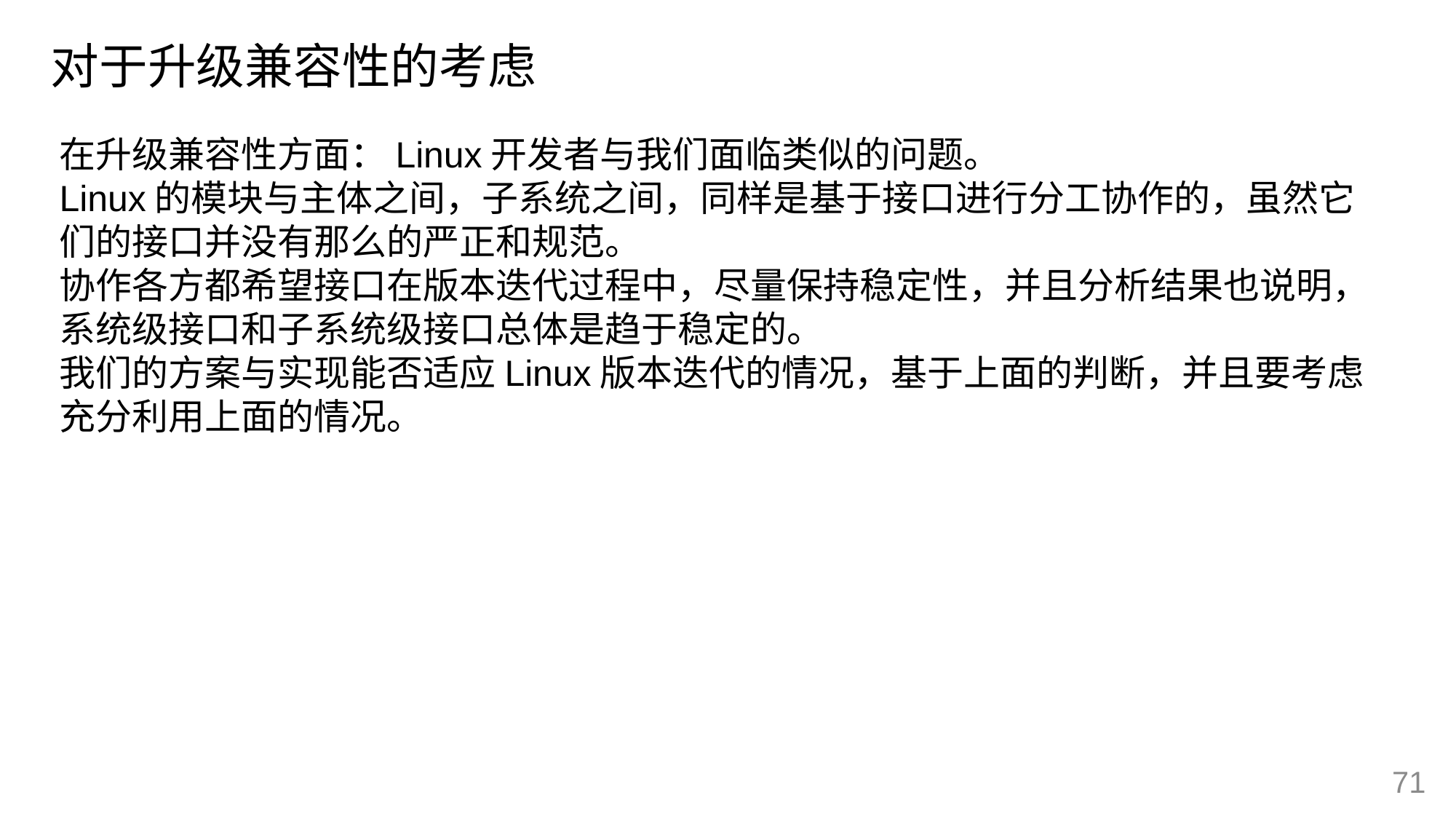

对于升级兼容性的考虑
在升级兼容性方面：Linux开发者与我们面临类似的问题。
Linux的模块与主体之间，子系统之间，同样是基于接口进行分工协作的，虽然它们的接口并没有那么的严正和规范。
协作各方都希望接口在版本迭代过程中，尽量保持稳定性，并且分析结果也说明，系统级接口和子系统级接口总体是趋于稳定的。
我们的方案与实现能否适应Linux版本迭代的情况，基于上面的判断，并且要考虑充分利用上面的情况。
71